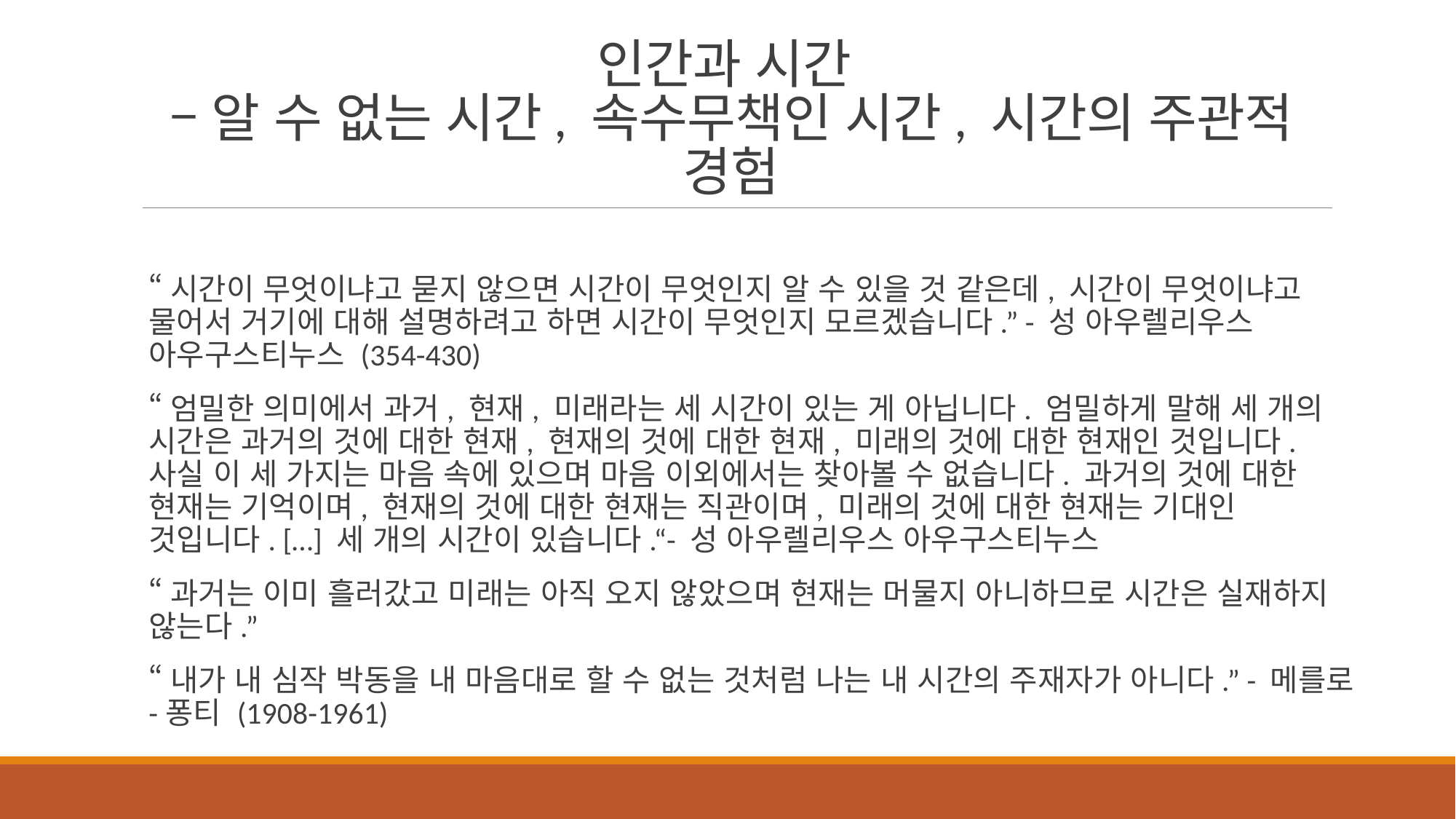

# 인간과 시간 – 알 수 없는 시간, 속수무책인 시간, 시간의 주관적 경험
“시간이 무엇이냐고 묻지 않으면 시간이 무엇인지 알 수 있을 것 같은데, 시간이 무엇이냐고 물어서 거기에 대해 설명하려고 하면 시간이 무엇인지 모르겠습니다.” - 성 아우렐리우스 아우구스티누스 (354-430)
“엄밀한 의미에서 과거, 현재, 미래라는 세 시간이 있는 게 아닙니다. 엄밀하게 말해 세 개의 시간은 과거의 것에 대한 현재, 현재의 것에 대한 현재, 미래의 것에 대한 현재인 것입니다. 사실 이 세 가지는 마음 속에 있으며 마음 이외에서는 찾아볼 수 없습니다. 과거의 것에 대한 현재는 기억이며, 현재의 것에 대한 현재는 직관이며, 미래의 것에 대한 현재는 기대인 것입니다. […] 세 개의 시간이 있습니다.“- 성 아우렐리우스 아우구스티누스
“과거는 이미 흘러갔고 미래는 아직 오지 않았으며 현재는 머물지 아니하므로 시간은 실재하지 않는다.”
“내가 내 심작 박동을 내 마음대로 할 수 없는 것처럼 나는 내 시간의 주재자가 아니다.” - 메를로-퐁티 (1908-1961)